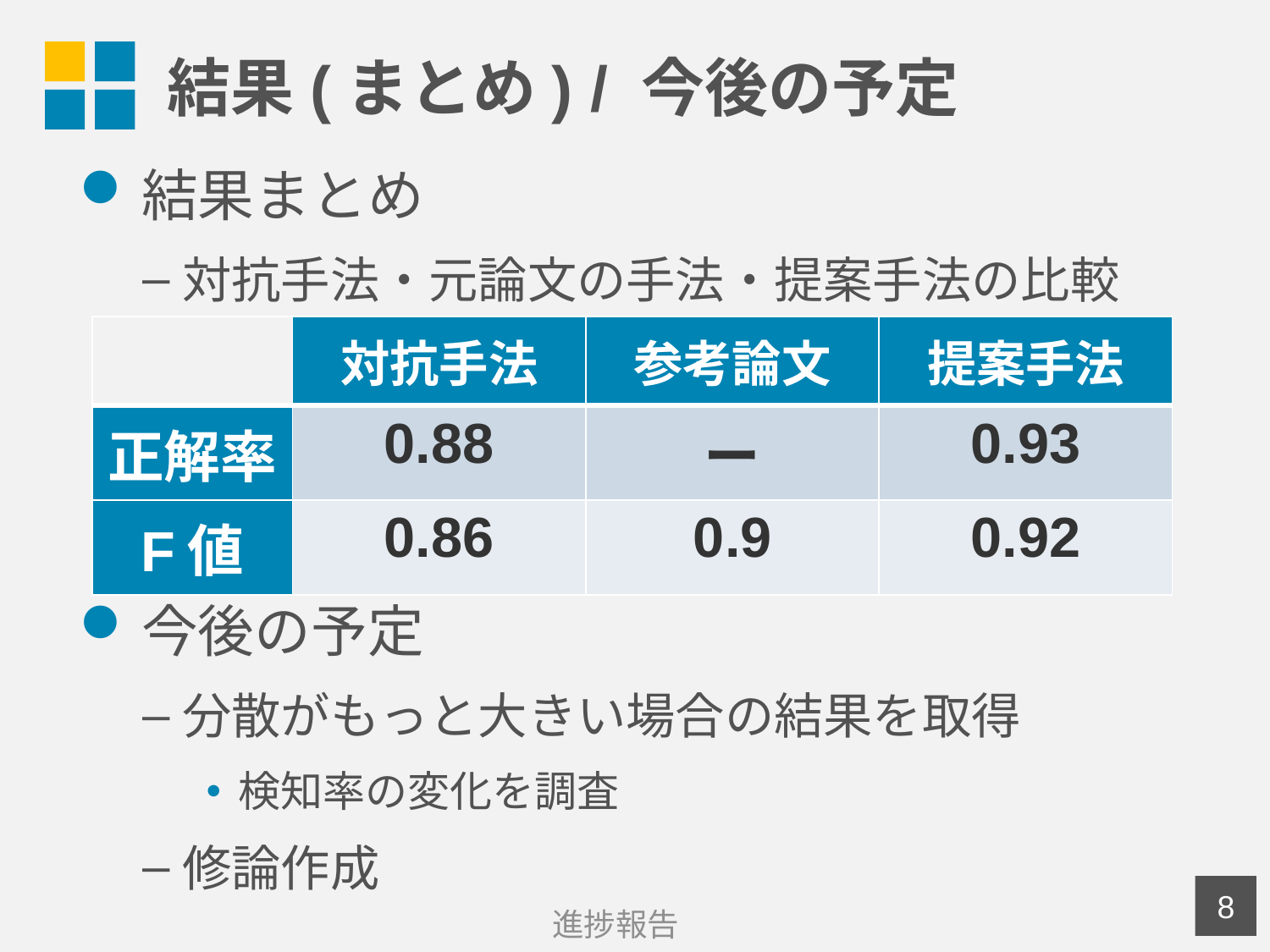

# 結果(まとめ) / 今後の予定
結果まとめ
対抗手法・元論文の手法・提案手法の比較

今後の予定
分散がもっと大きい場合の結果を取得
検知率の変化を調査
修論作成
|  | 対抗手法 | 参考論文 | 提案手法 |
| --- | --- | --- | --- |
| 正解率 | 0.88 | ー | 0.93 |
| F値 | 0.86 | 0.9 | 0.92 |
8
進捗報告